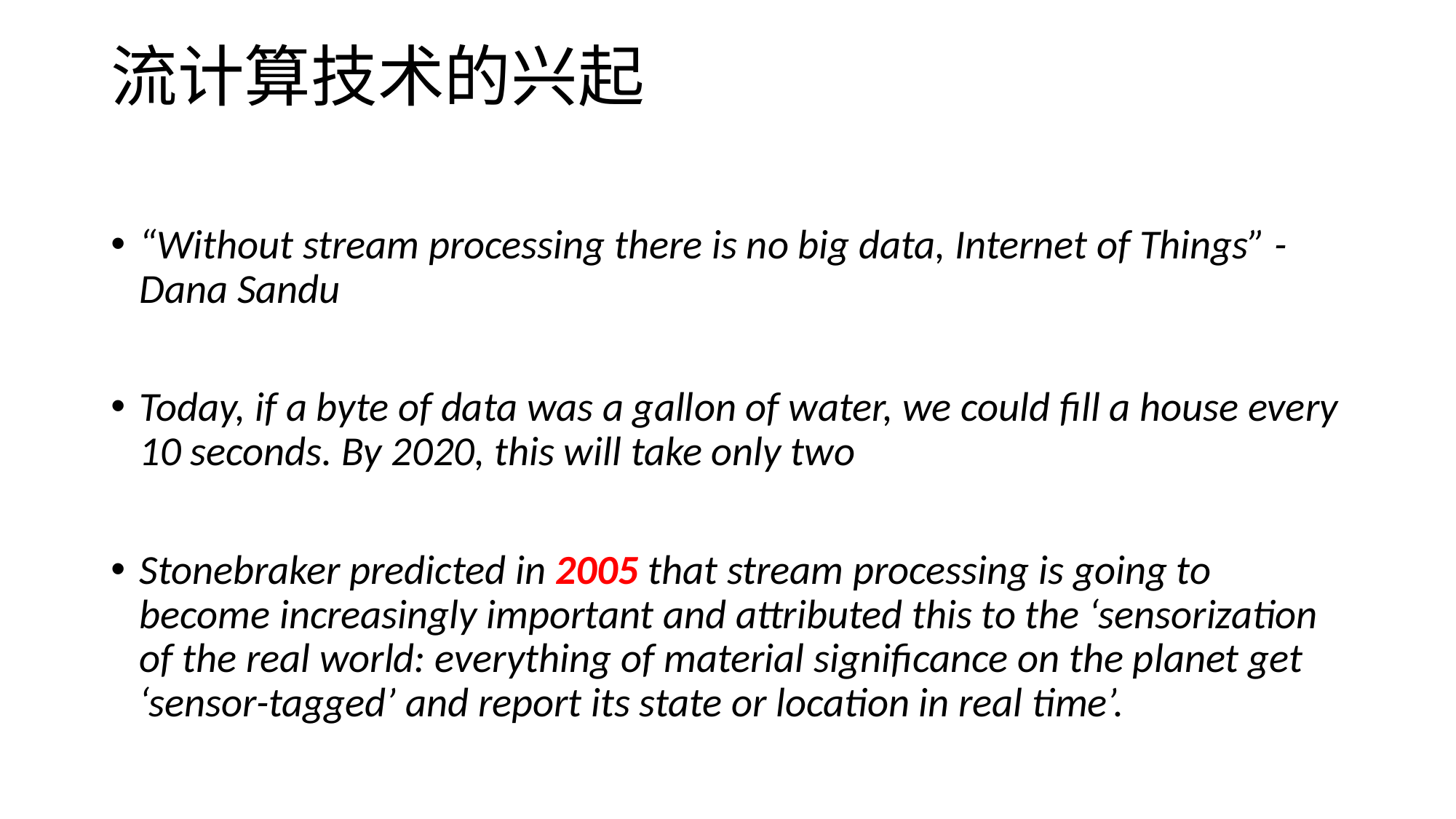

# 流计算技术的兴起
“Without stream processing there is no big data, Internet of Things” -Dana Sandu

Today, if a byte of data was a gallon of water, we could fill a house every 10 seconds. By 2020, this will take only two

Stonebraker predicted in 2005 that stream processing is going to become increasingly important and attributed this to the ‘sensorization of the real world: everything of material significance on the planet get ‘sensor-tagged’ and report its state or location in real time’.